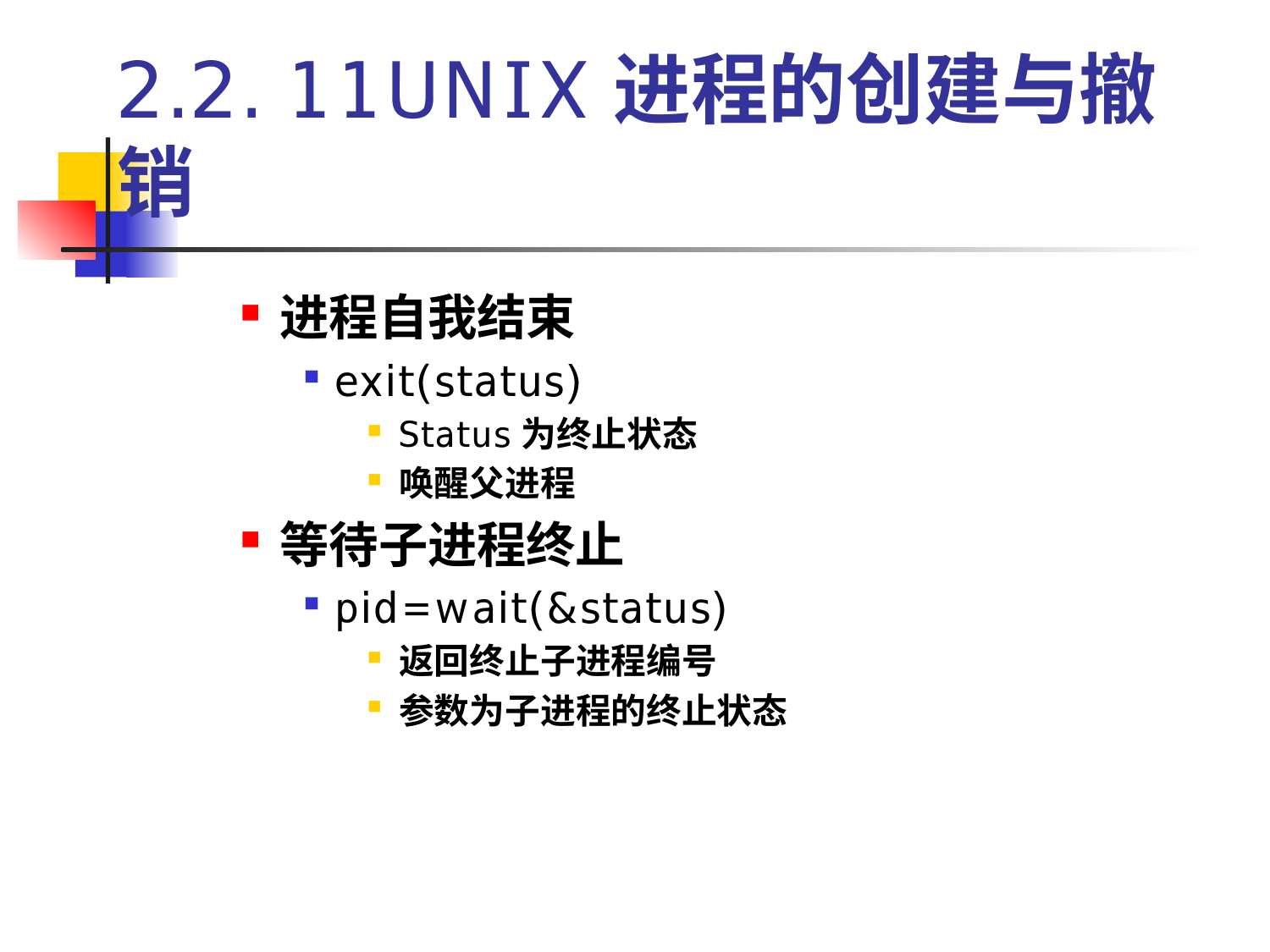

# 2.2. 11UNIX进程的创建与撤销
进程自我结束
exit(status)
Status为终止状态
唤醒父进程
等待子进程终止
pid=wait(&status)
返回终止子进程编号
参数为子进程的终止状态